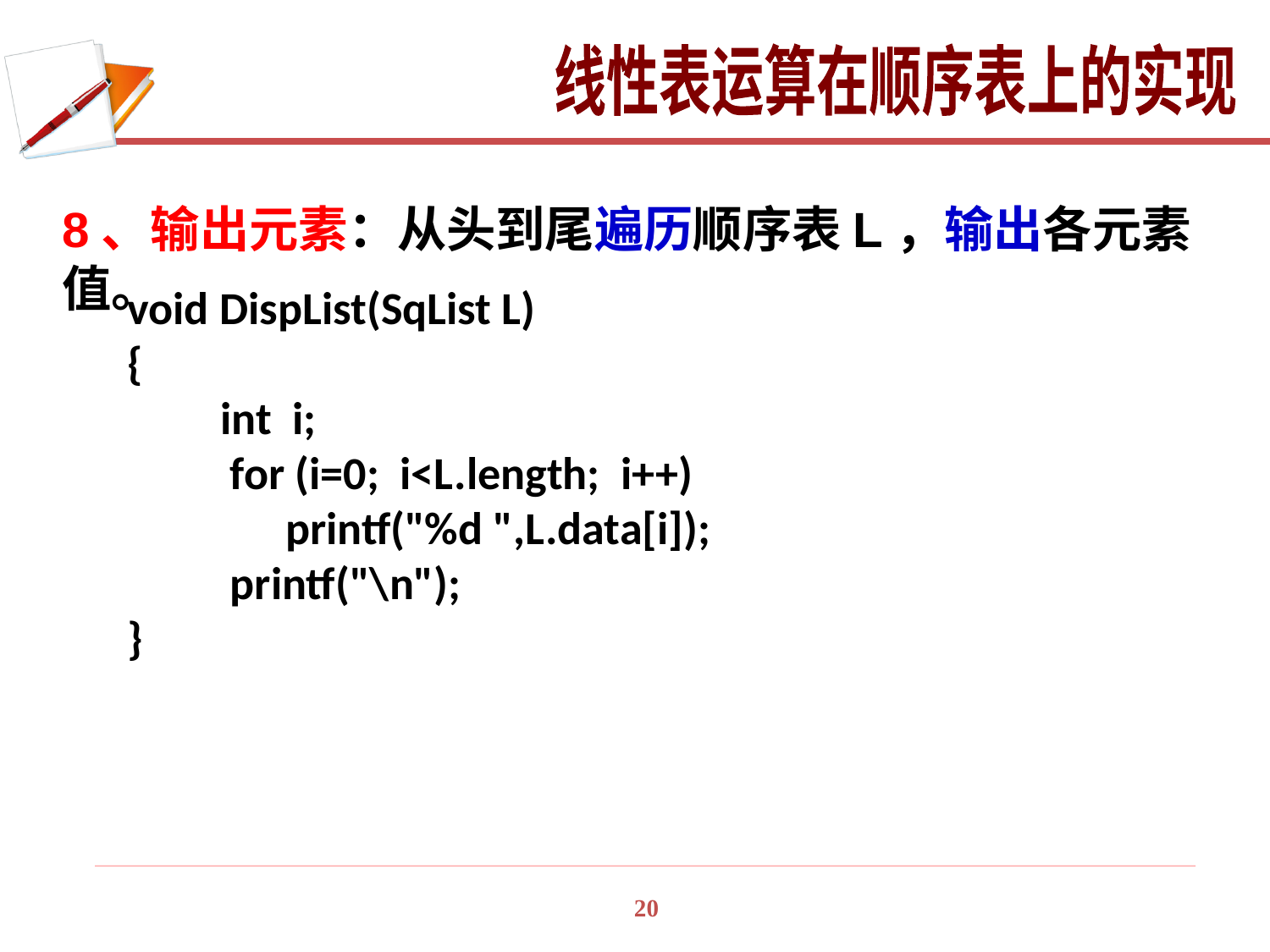

线性表运算在顺序表上的实现
8、输出元素：从头到尾遍历顺序表L，输出各元素值。
void DispList(SqList L)
{
         int  i;
　　for (i=0;  i<L.length;  i++)
	   printf("%d ",L.data[i]);
　　printf("\n");
}